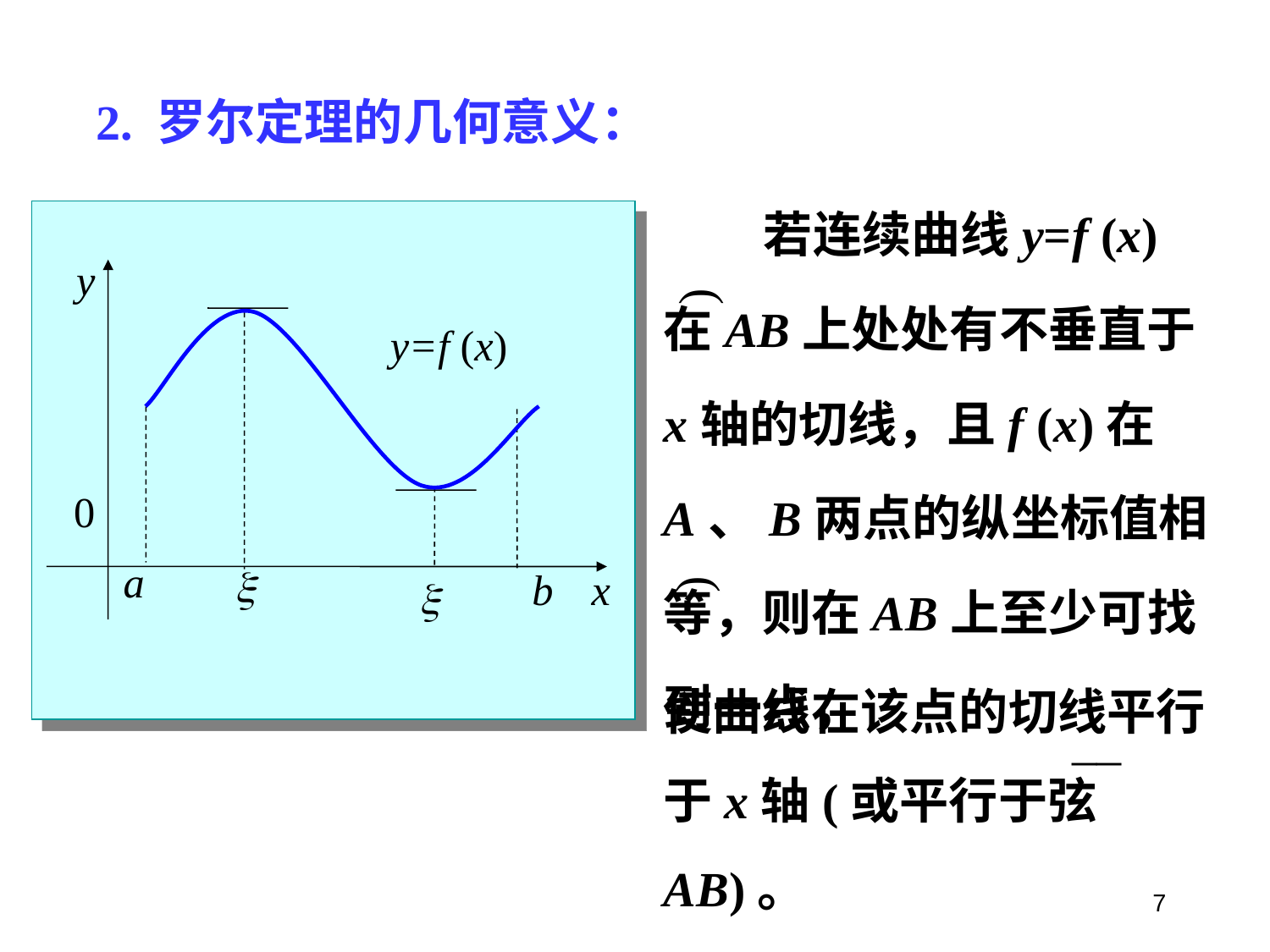

2. 罗尔定理的几何意义：
        若连续曲线y=f (x)在AB上处处有不垂直于x轴的切线，且f (x)在A、B两点的纵坐标值相等，则在AB上至少可找到一点，

y

y=f (x)

0

a
ξ
b
x
ξ

)
)
使曲线在该点的切线平行于x轴(或平行于弦AB)。
__
7